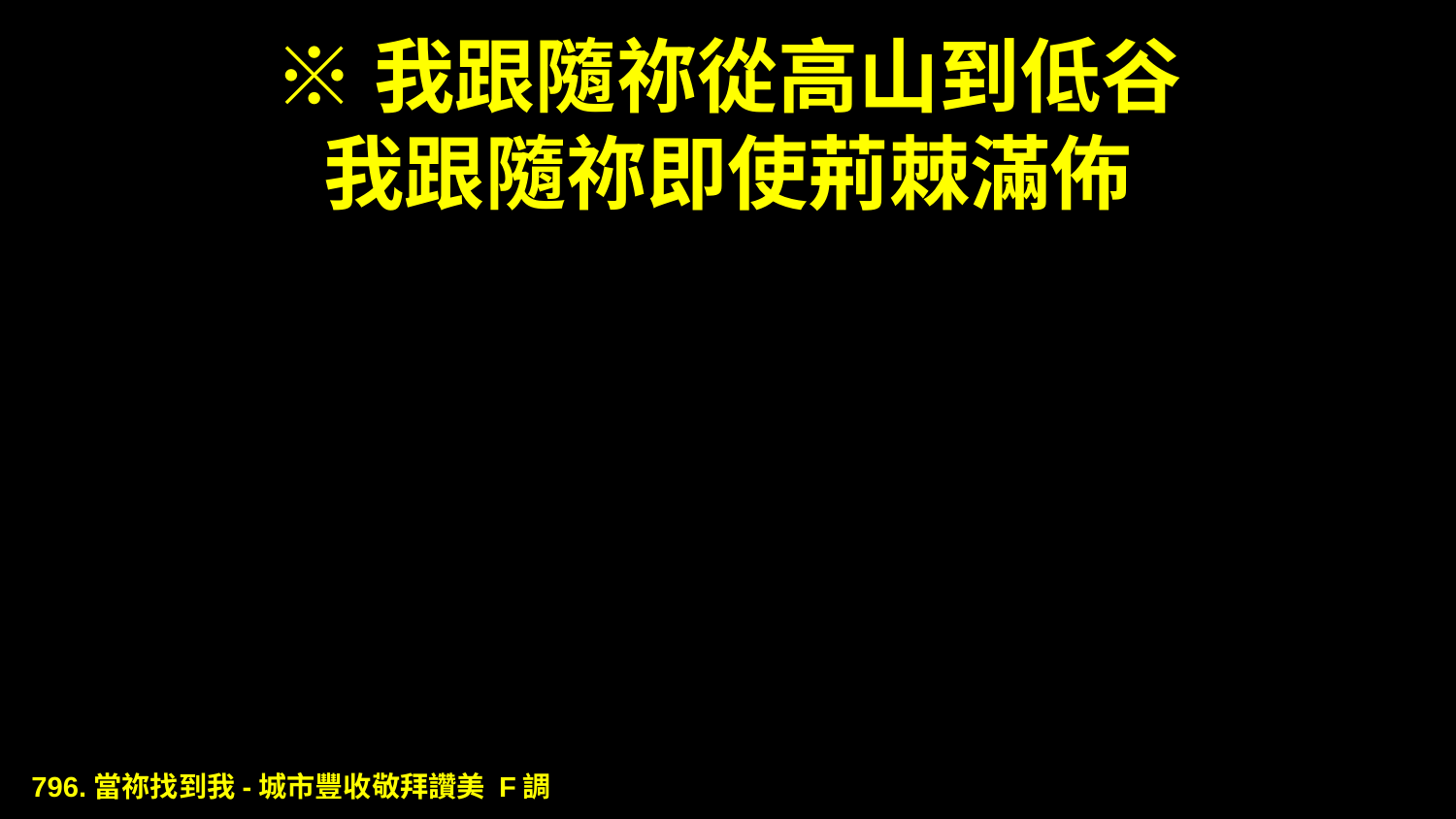

# ※我跟隨祢從高山到低谷 我跟隨祢即使荊棘滿佈
796.當祢找到我-城市豐收敬拜讚美 F調